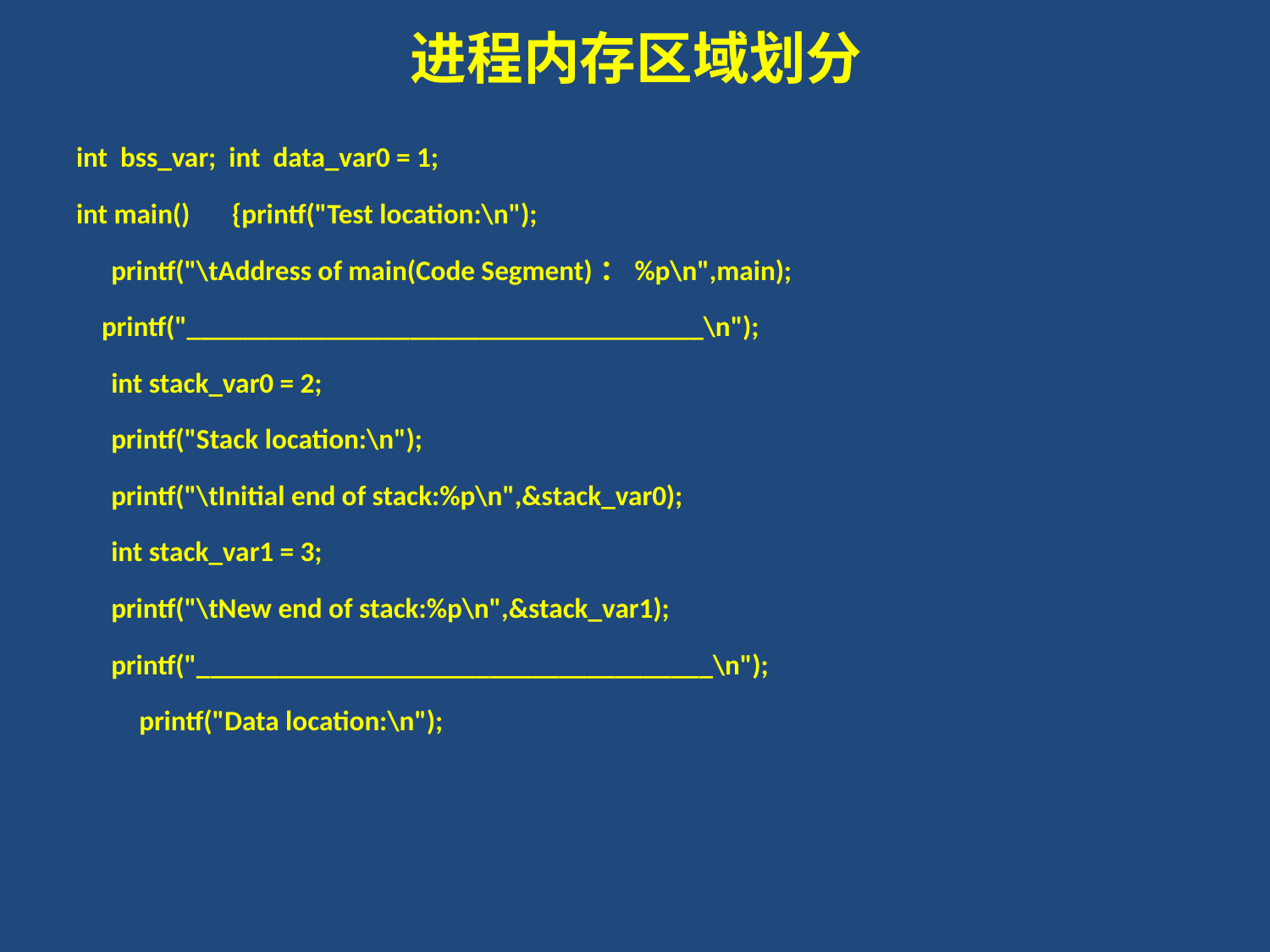

# 进程内存区域划分
int  bss_var;  int  data_var0 = 1;
int main()　{printf("Test location:\n");
　printf("\tAddress of main(Code Segment)：%p\n",main);
    printf("_____________________________________\n");
　int stack_var0 = 2;
　printf("Stack location:\n");
　printf("\tInitial end of stack:%p\n",&stack_var0);
　int stack_var1 = 3;
　printf("\tNew end of stack:%p\n",&stack_var1);
　printf("_____________________________________\n");
　　printf("Data location:\n");